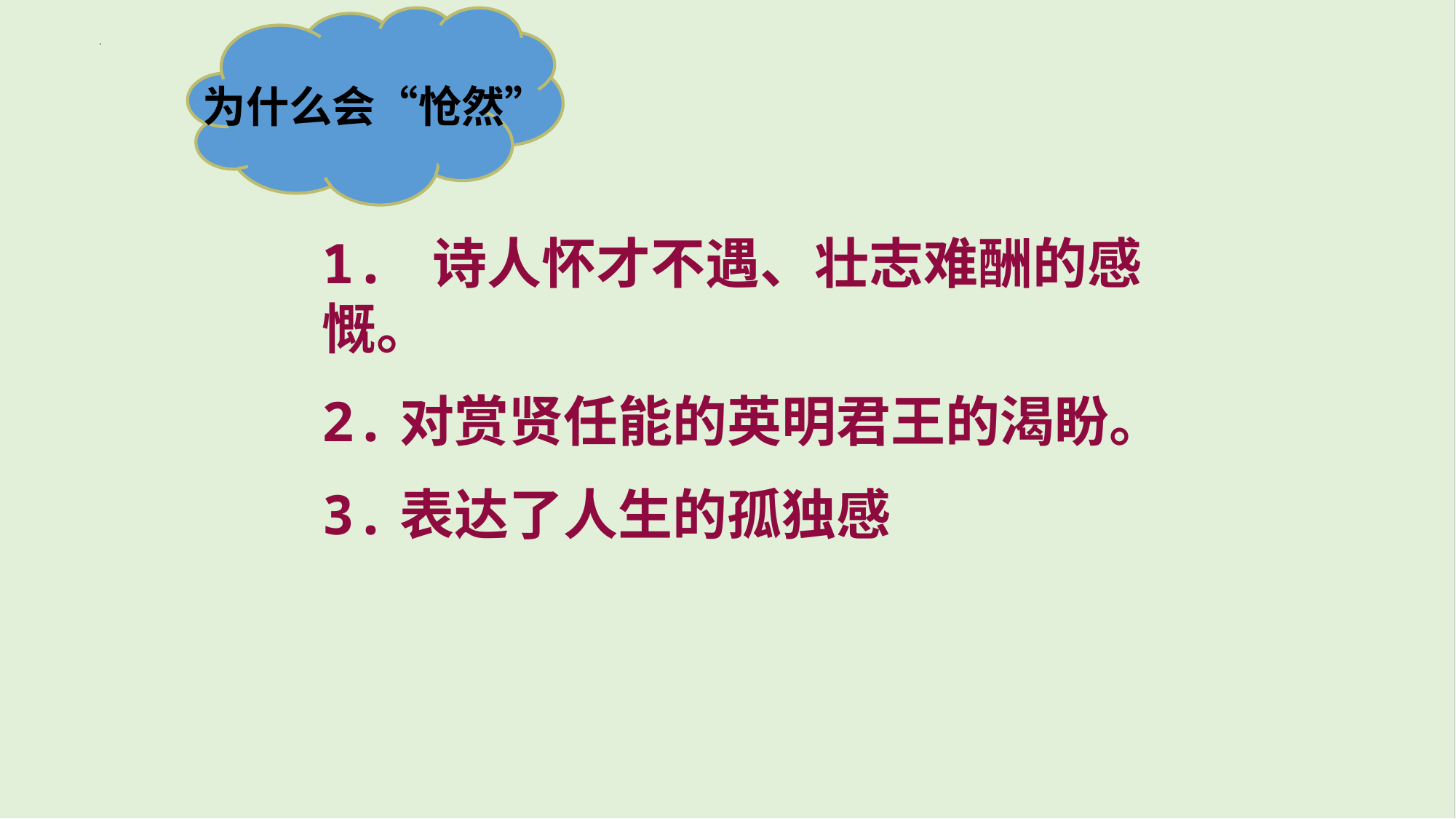

为什么会“怆然”
1. 诗人怀才不遇、壮志难酬的感慨。
2.对赏贤任能的英明君王的渴盼。
3.表达了人生的孤独感